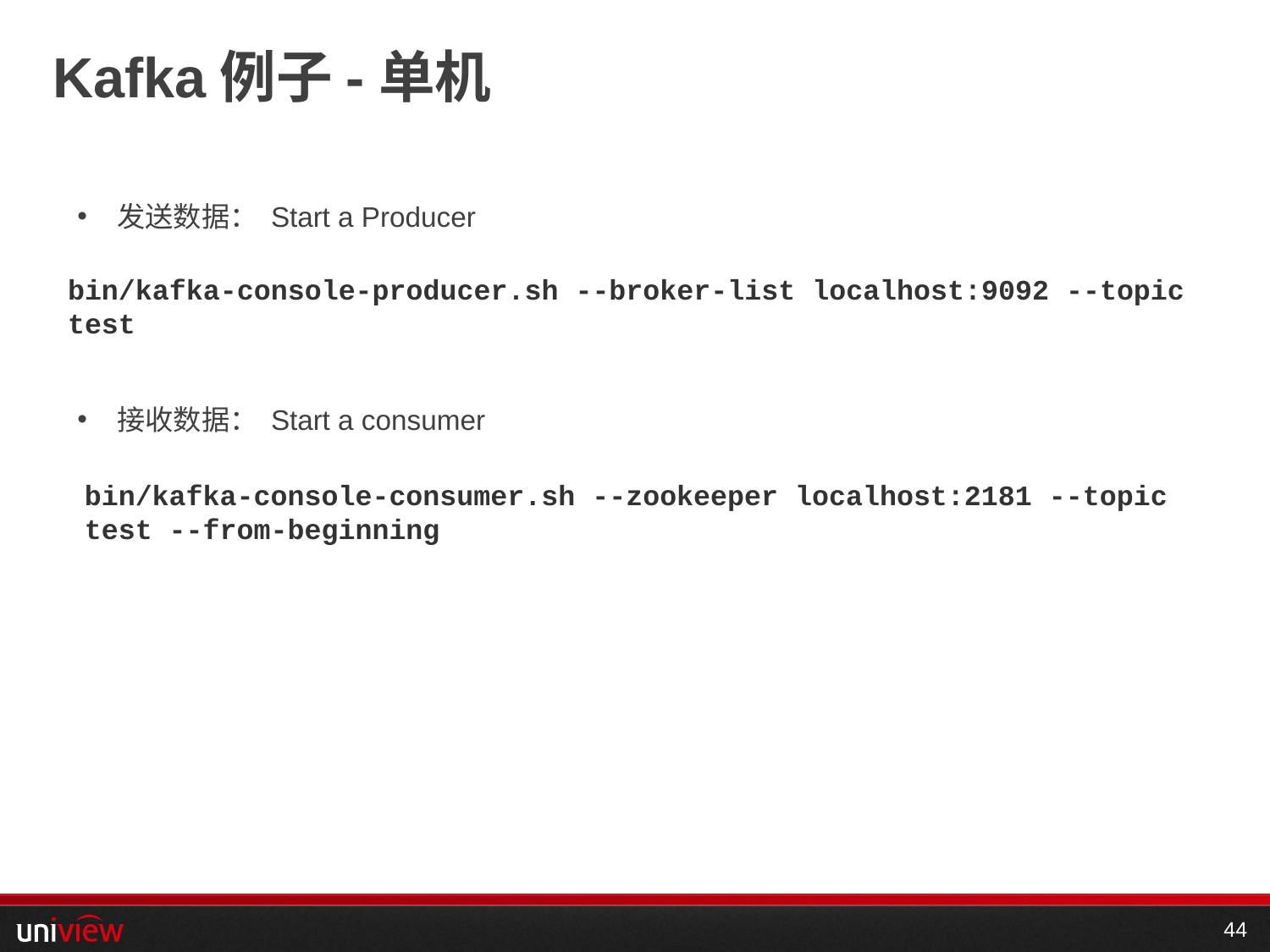

# Kafka例子-单机
发送数据： Start a Producer

接收数据： Start a consumer

bin/kafka-console-producer.sh --broker-list localhost:9092 --topic test
bin/kafka-console-consumer.sh --zookeeper localhost:2181 --topic
test --from-beginning